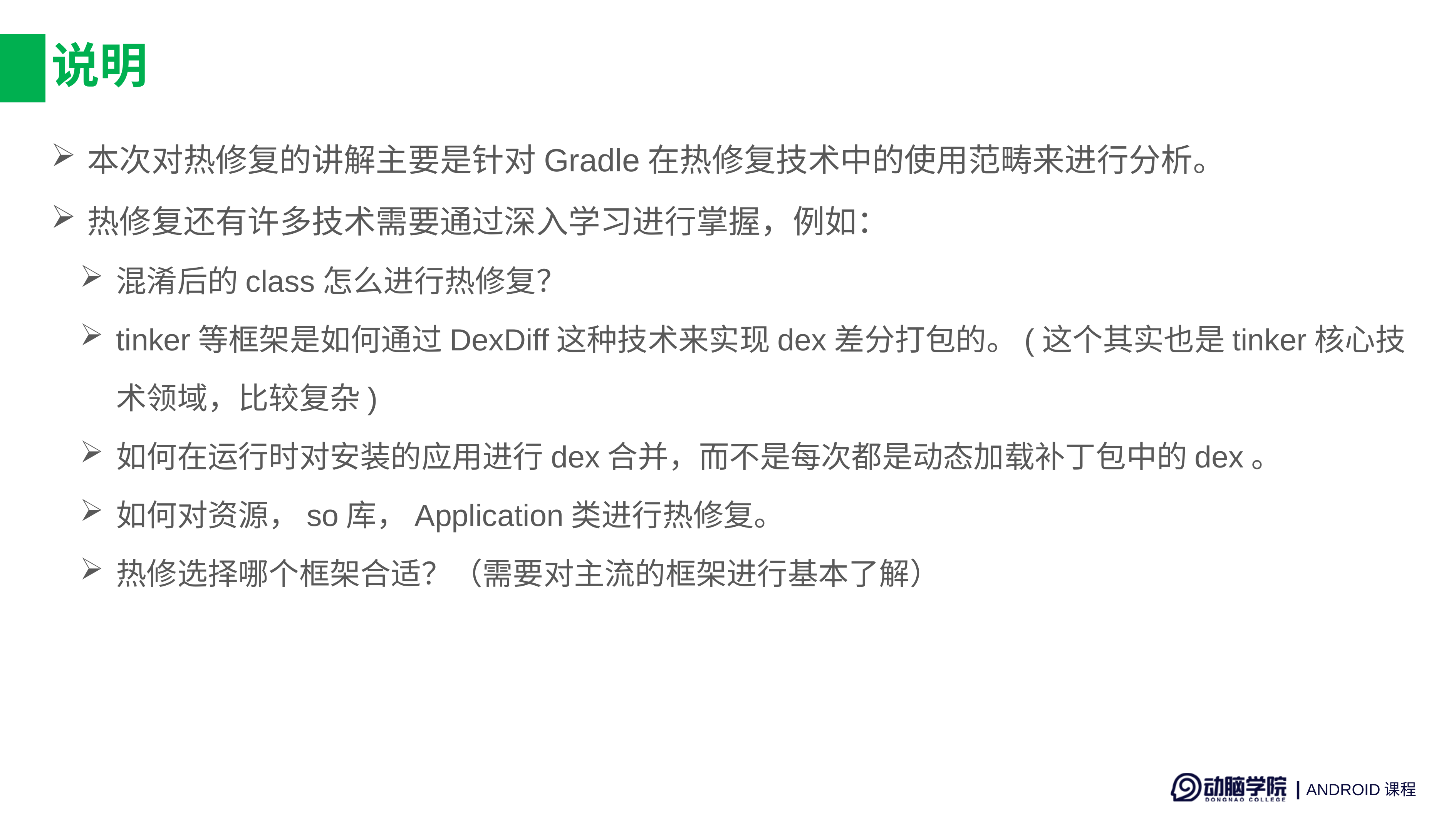

# 说明
本次对热修复的讲解主要是针对Gradle在热修复技术中的使用范畴来进行分析。
热修复还有许多技术需要通过深入学习进行掌握，例如：
混淆后的class怎么进行热修复？
tinker等框架是如何通过DexDiff这种技术来实现dex差分打包的。(这个其实也是tinker核心技术领域，比较复杂)
如何在运行时对安装的应用进行dex合并，而不是每次都是动态加载补丁包中的dex。
如何对资源，so库，Application类进行热修复。
热修选择哪个框架合适？（需要对主流的框架进行基本了解）